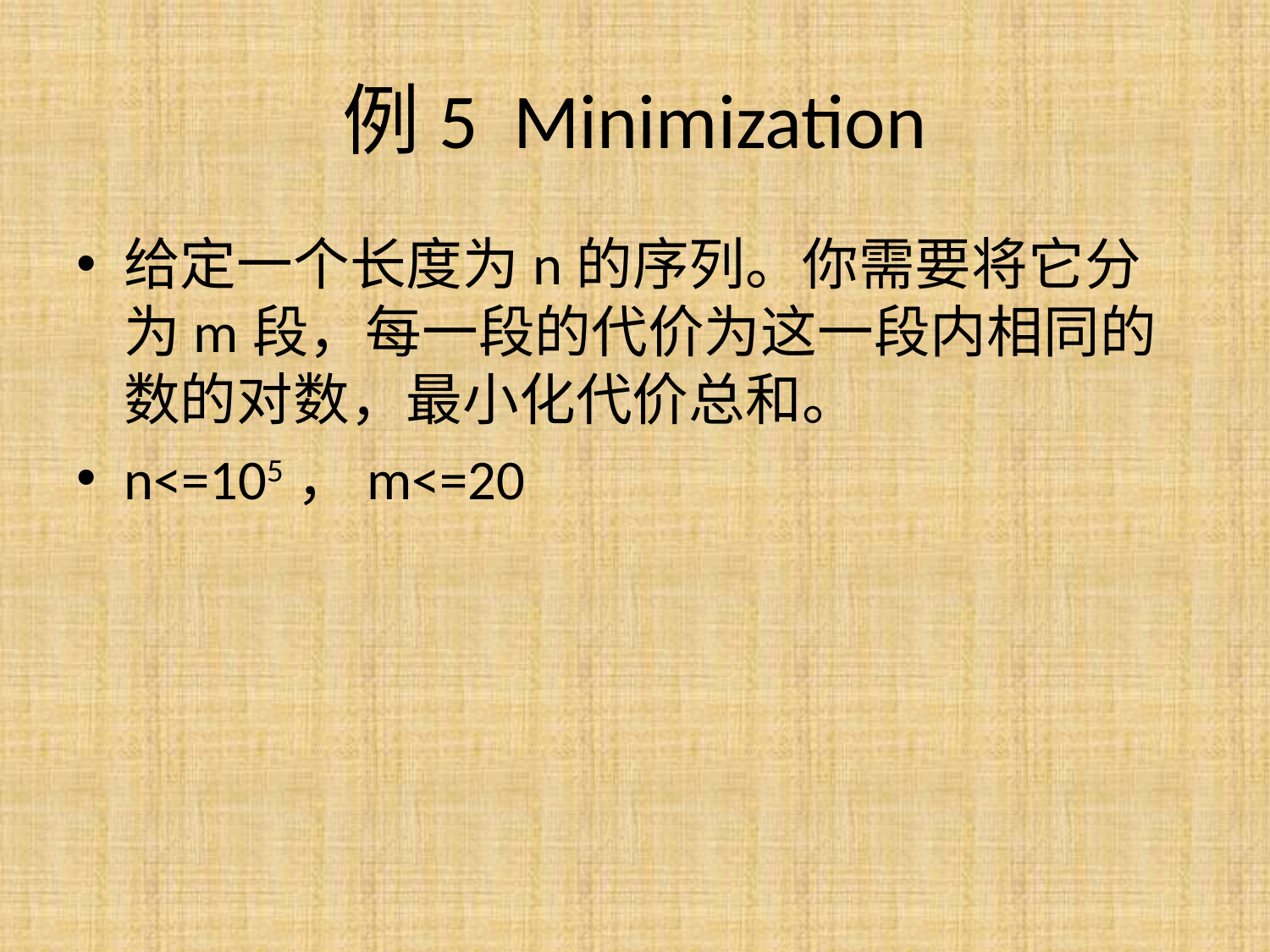

# 例5  Minimization
给定一个长度为n的序列。你需要将它分为m段，每一段的代价为这一段内相同的数的对数，最小化代价总和。
n<=105，m<=20